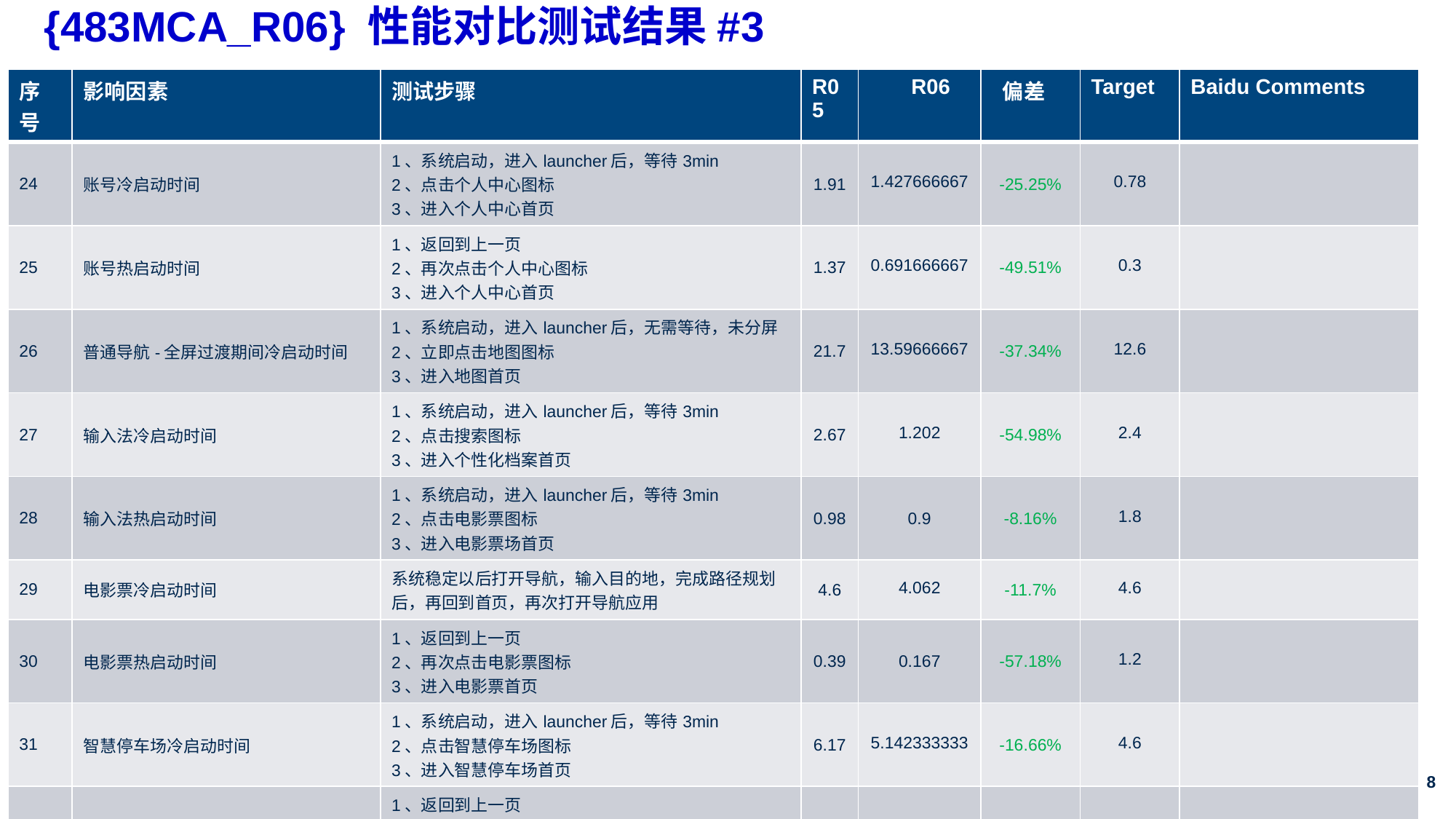

{483MCA_R06} 性能对比测试结果#3
| 序号 | 影响因素 | 测试步骤 | R05 | R06 | 偏差 | Target | Baidu Comments |
| --- | --- | --- | --- | --- | --- | --- | --- |
| 24 | 账号冷启动时间 | 1、系统启动，进入launcher后，等待3min 2、点击个人中心图标 3、进入个人中心首页 | 1.91 | 1.427666667 | -25.25% | 0.78 |  |
| 25 | 账号热启动时间 | 1、返回到上一页 2、再次点击个人中心图标 3、进入个人中心首页 | 1.37 | 0.691666667 | -49.51% | 0.3 |  |
| 26 | 普通导航-全屏过渡期间冷启动时间 | 1、系统启动，进入launcher后，无需等待，未分屏 2、立即点击地图图标 3、进入地图首页 | 21.7 | 13.59666667 | -37.34% | 12.6 |  |
| 27 | 输入法冷启动时间 | 1、系统启动，进入launcher后，等待3min 2、点击搜索图标 3、进入个性化档案首页 | 2.67 | 1.202 | -54.98% | 2.4 |  |
| 28 | 输入法热启动时间 | 1、系统启动，进入launcher后，等待3min 2、点击电影票图标 3、进入电影票场首页 | 0.98 | 0.9 | -8.16% | 1.8 |  |
| 29 | 电影票冷启动时间 | 系统稳定以后打开导航，输入目的地，完成路径规划后，再回到首页，再次打开导航应用 | 4.6 | 4.062 | -11.7% | 4.6 |  |
| 30 | 电影票热启动时间 | 1、返回到上一页 2、再次点击电影票图标 3、进入电影票首页 | 0.39 | 0.167 | -57.18% | 1.2 |  |
| 31 | 智慧停车场冷启动时间 | 1、系统启动，进入launcher后，等待3min 2、点击智慧停车场图标 3、进入智慧停车场首页 | 6.17 | 5.142333333 | -16.66% | 4.6 |  |
| 32 | 智慧停车场热启动时间 | 1、返回到上一页 2、再次点击智慧停车场图标 3、进入智慧停车场首页 | 2.56 | 0.31933 | -87.53% | 1.2 |  |